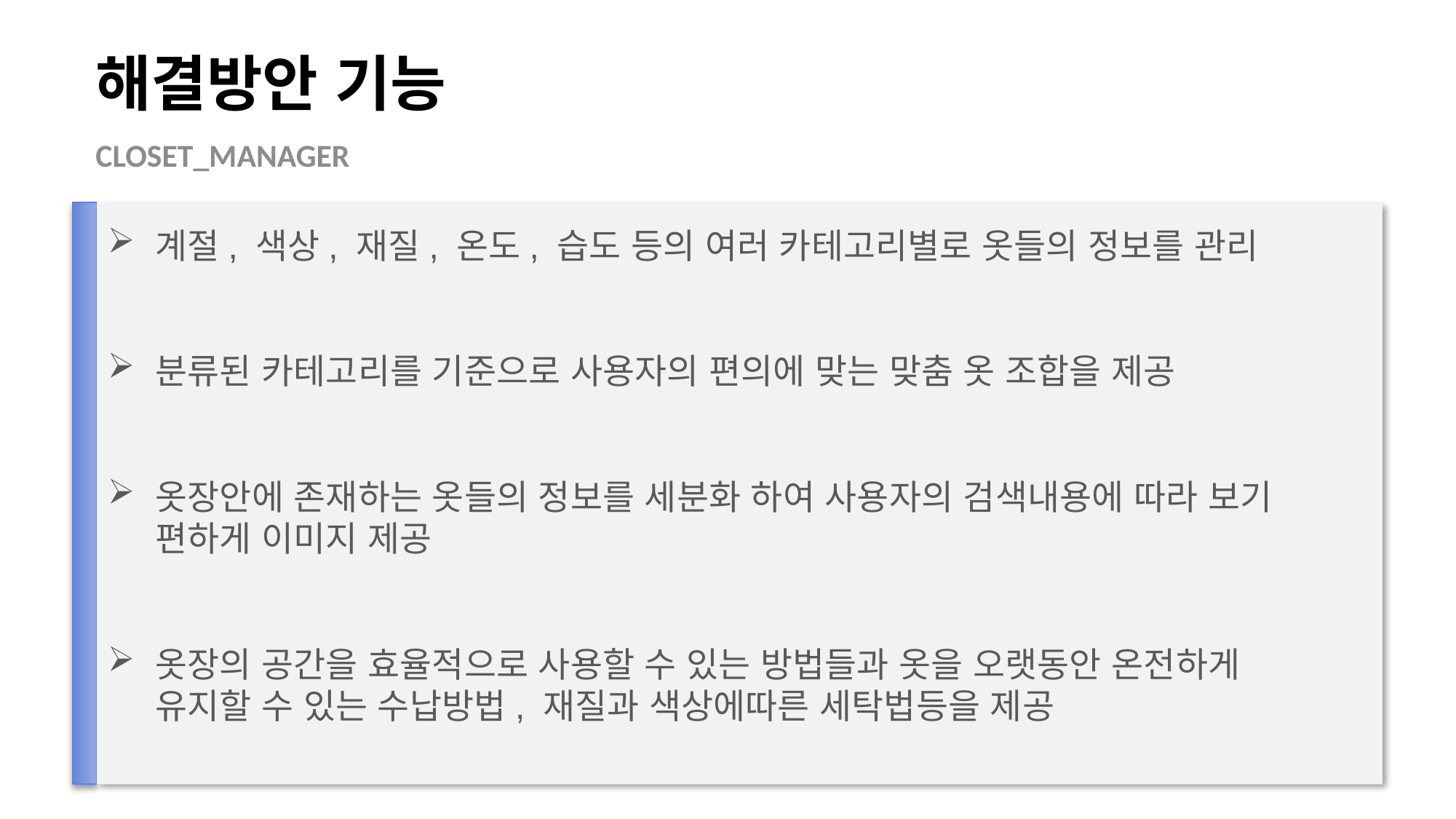

CLOSET_MANAGER
# 해결방안 기능

계절, 색상, 재질, 온도, 습도 등의 여러 카테고리별로 옷들의 정보를 관리

분류된 카테고리를 기준으로 사용자의 편의에 맞는 맞춤 옷 조합을 제공

옷장안에 존재하는 옷들의 정보를 세분화 하여 사용자의 검색내용에 따라 보기 편하게 이미지 제공

옷장의 공간을 효율적으로 사용할 수 있는 방법들과 옷을 오랫동안 온전하게 유지할 수 있는 수납방법, 재질과 색상에따른 세탁법등을 제공